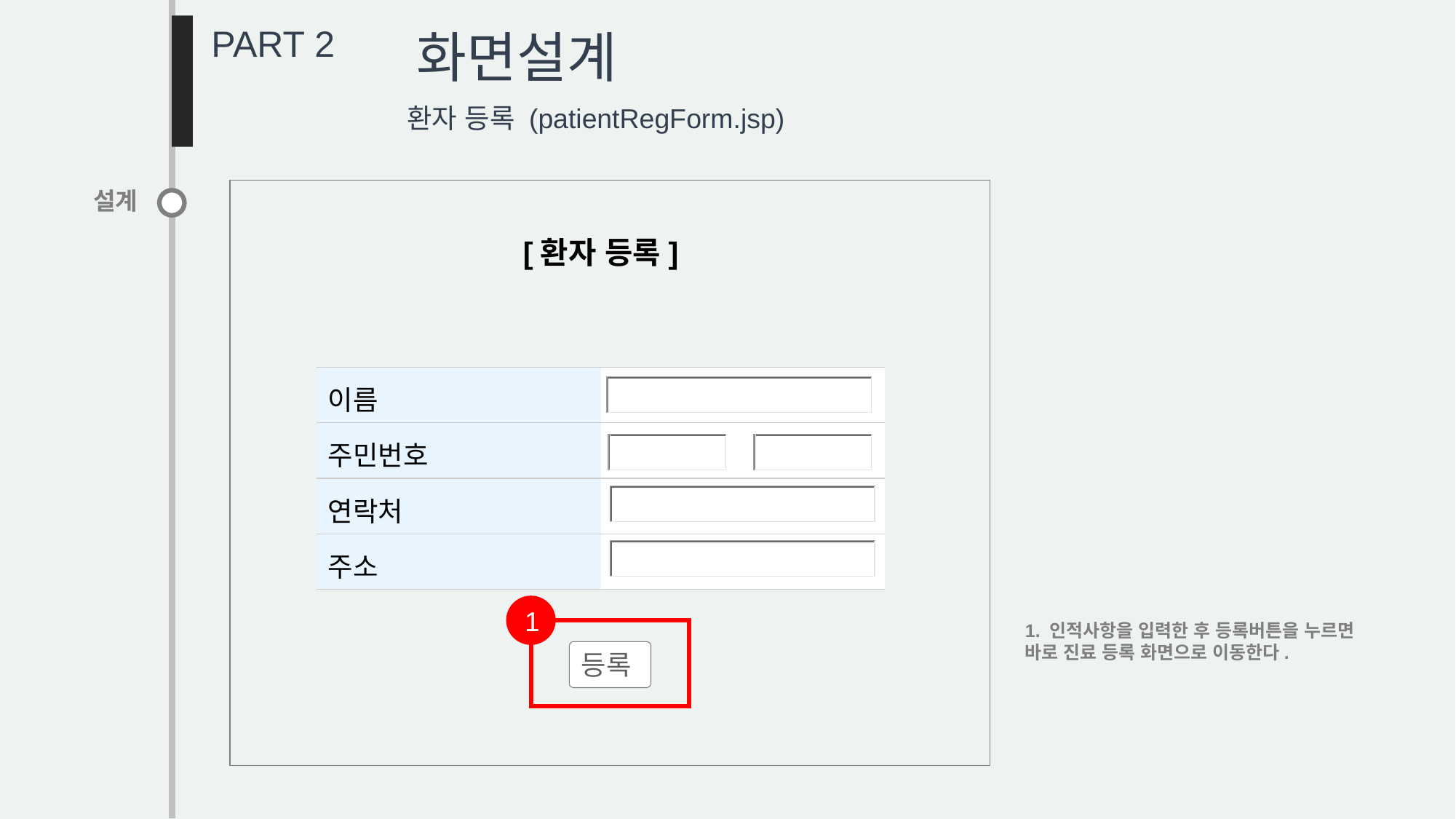

PART 2
화면설계
환자 등록 (patientRegForm.jsp)
설계

[환자 등록]
| 이름 |  |
| --- | --- |
| 주민번호 |  |
| 연락처 |  |
| 주소 |  |
1
1. 인적사항을 입력한 후 등록버튼을 누르면 바로 진료 등록 화면으로 이동한다.

등록